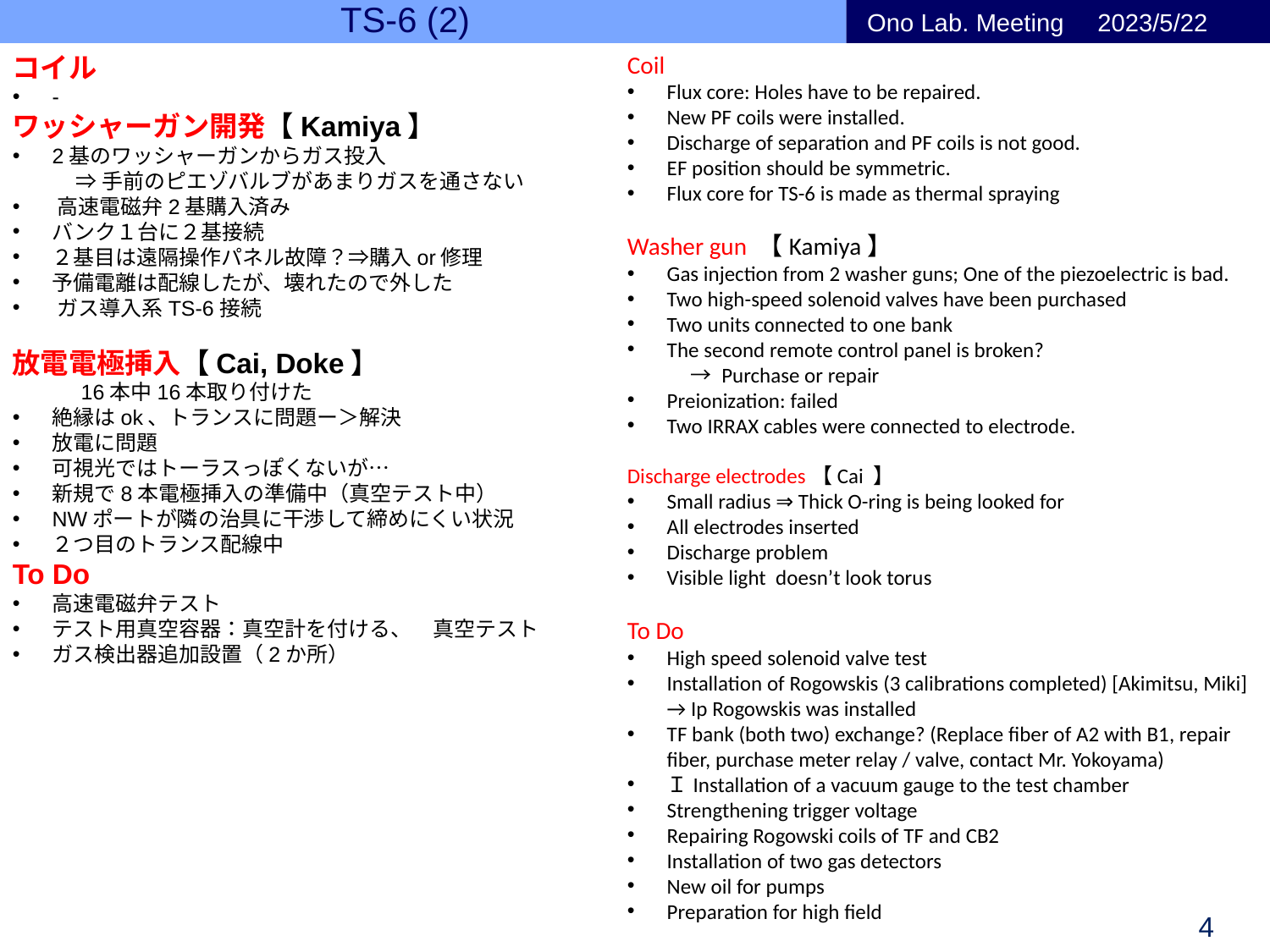

# TS-6 (2)
2023/5/22
Ono Lab. Meeting
Coil
Flux core: Holes have to be repaired.
New PF coils were installed.
Discharge of separation and PF coils is not good.
EF position should be symmetric.
Flux core for TS-6 is made as thermal spraying

Washer gun 【Kamiya】
Gas injection from 2 washer guns; One of the piezoelectric is bad.
Two high-speed solenoid valves have been purchased
Two units connected to one bank
The second remote control panel is broken?
　　　→ Purchase or repair
Preionization: failed
Two IRRAX cables were connected to electrode.

Discharge electrodes【Cai 】
Small radius ⇒ Thick O-ring is being looked for
All electrodes inserted
Discharge problem
Visible light  doesn’t look torus

To Do
High speed solenoid valve test
Installation of Rogowskis (3 calibrations completed) [Akimitsu, Miki] → Ip Rogowskis was installed
TF bank (both two) exchange? (Replace fiber of A2 with B1, repair fiber, purchase meter relay / valve, contact Mr. Yokoyama)
ＩInstallation of a vacuum gauge to the test chamber
Strengthening trigger voltage
Repairing Rogowski coils of TF and CB2
Installation of two gas detectors
New oil for pumps
Preparation for high field
コイル
-
ワッシャーガン開発【Kamiya】
2基のワッシャーガンからガス投入
　　　⇒ 手前のピエゾバルブがあまりガスを通さない
　高速電磁弁2基購入済み
バンク１台に２基接続
２基目は遠隔操作パネル故障？⇒購入or修理
予備電離は配線したが、壊れたので外した
　ガス導入系TS-6接続

放電電極挿入【Cai, Doke】
　　　16本中16本取り付けた
絶縁はok、トランスに問題ー＞解決
放電に問題
可視光ではトーラスっぽくないが…
新規で8本電極挿入の準備中（真空テスト中）
NWポートが隣の治具に干渉して締めにくい状況
２つ目のトランス配線中
To Do
高速電磁弁テスト
テスト用真空容器：真空計を付ける、　真空テスト
ガス検出器追加設置（2か所）
4